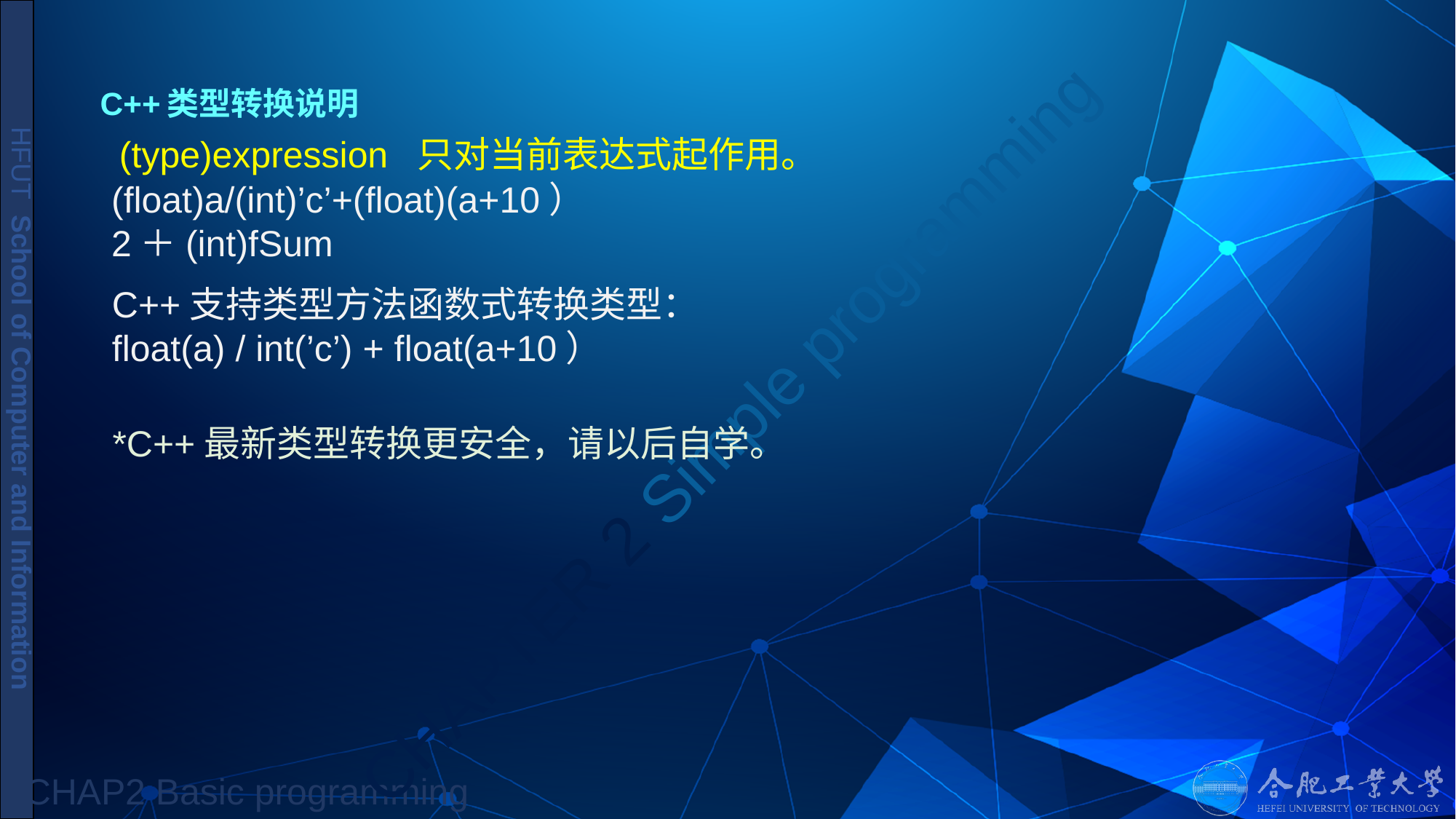

# C++类型转换说明
(type)expression  只对当前表达式起作用。
(float)a/(int)’c’+(float)(a+10）
2＋(int)fSum
C++支持类型方法函数式转换类型：
float(a) / int(’c’) + float(a+10）
*C++最新类型转换更安全，请以后自学。